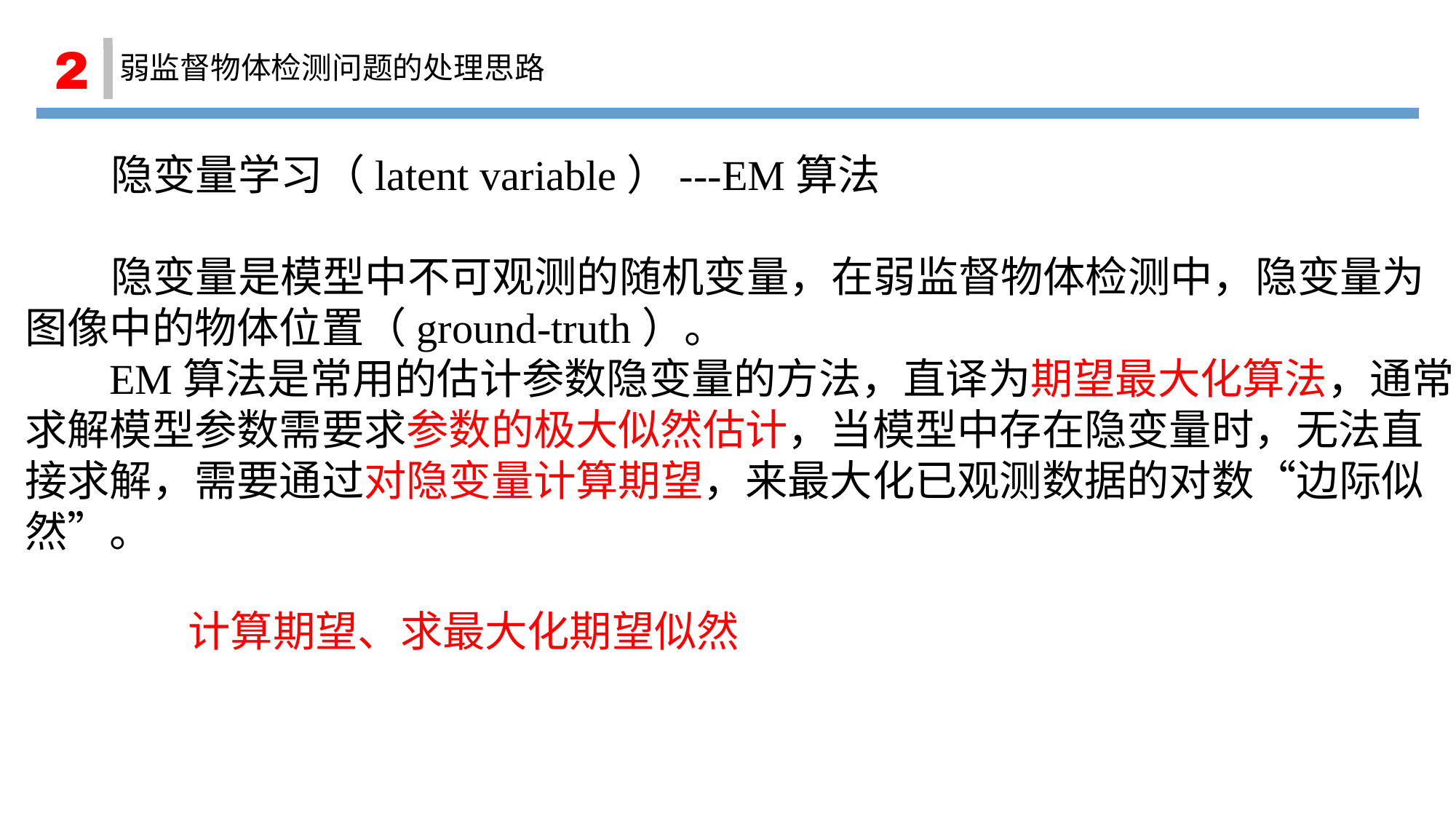

2

弱监督物体检测问题的处理思路
        隐变量学习（latent variable）---EM算法

        隐变量是模型中不可观测的随机变量，在弱监督物体检测中，隐变量为图像中的物体位置（ground-truth）。
        EM算法是常用的估计参数隐变量的方法，直译为期望最大化算法，通常求解模型参数需要求参数的极大似然估计，当模型中存在隐变量时，无法直接求解，需要通过对隐变量计算期望，来最大化已观测数据的对数“边际似然”。
计算期望、求最大化期望似然